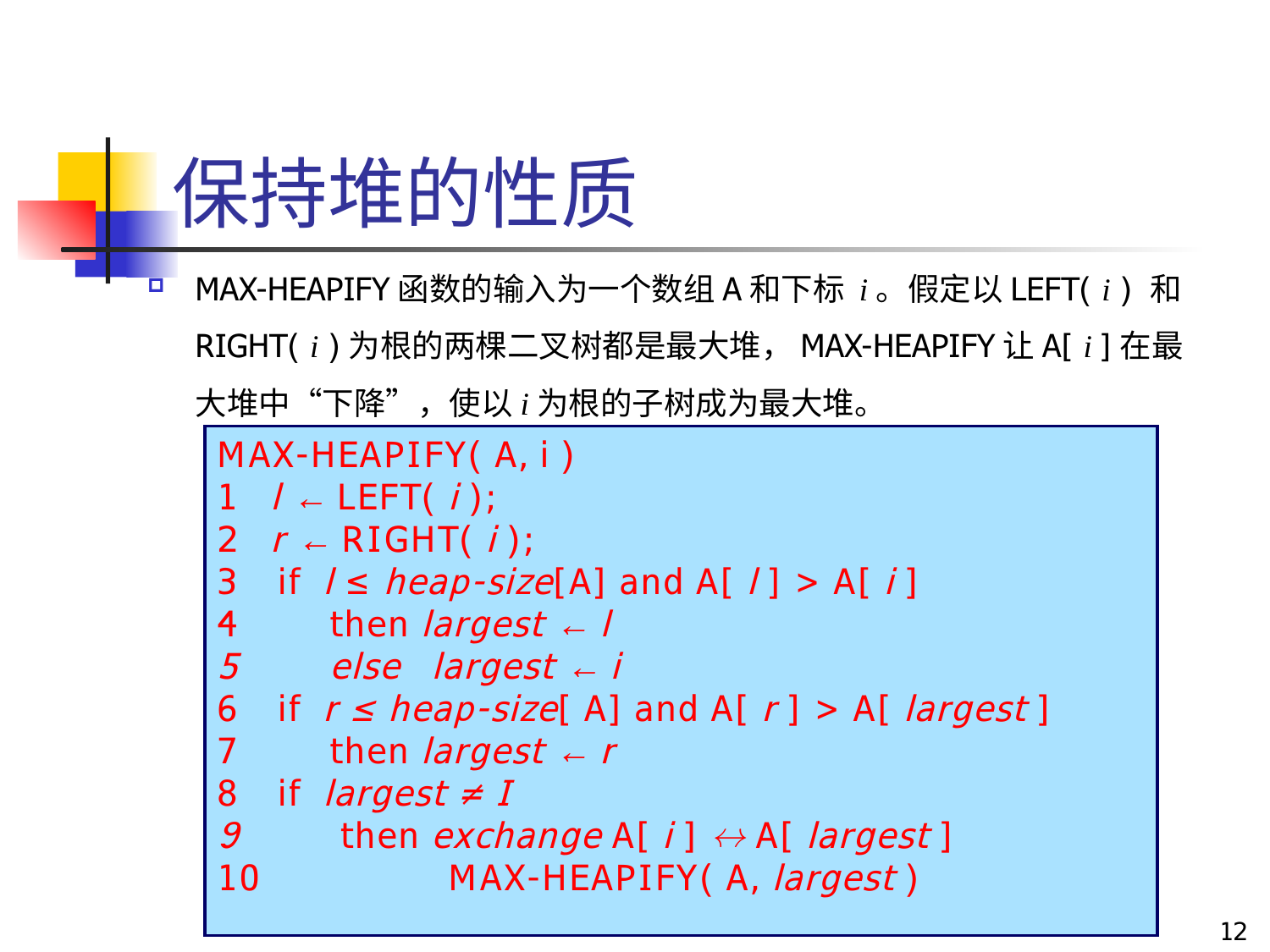

保持堆的性质
MAX-HEAPIFY函数的输入为一个数组A和下标 i。假定以LEFT( i ) 和RIGHT( i )为根的两棵二叉树都是最大堆，MAX-HEAPIFY让A[ i ]在最大堆中“下降”，使以i为根的子树成为最大堆。

MAX-HEAPIFY( A, i )
1   l ← LEFT( i );
2   r ← RIGHT( i );
   if  l ≤ heap-size[A] and A[ l ] > A[ i ]
        then largest ← l
        else   largest ← i
   if  r ≤ heap-size[ A] and A[ r ] > A[ largest ]
        then largest ← r
   if  largest ≠ I
         then exchange A[ i ] ↔ A[ largest ]
                  MAX-HEAPIFY( A, largest )

12